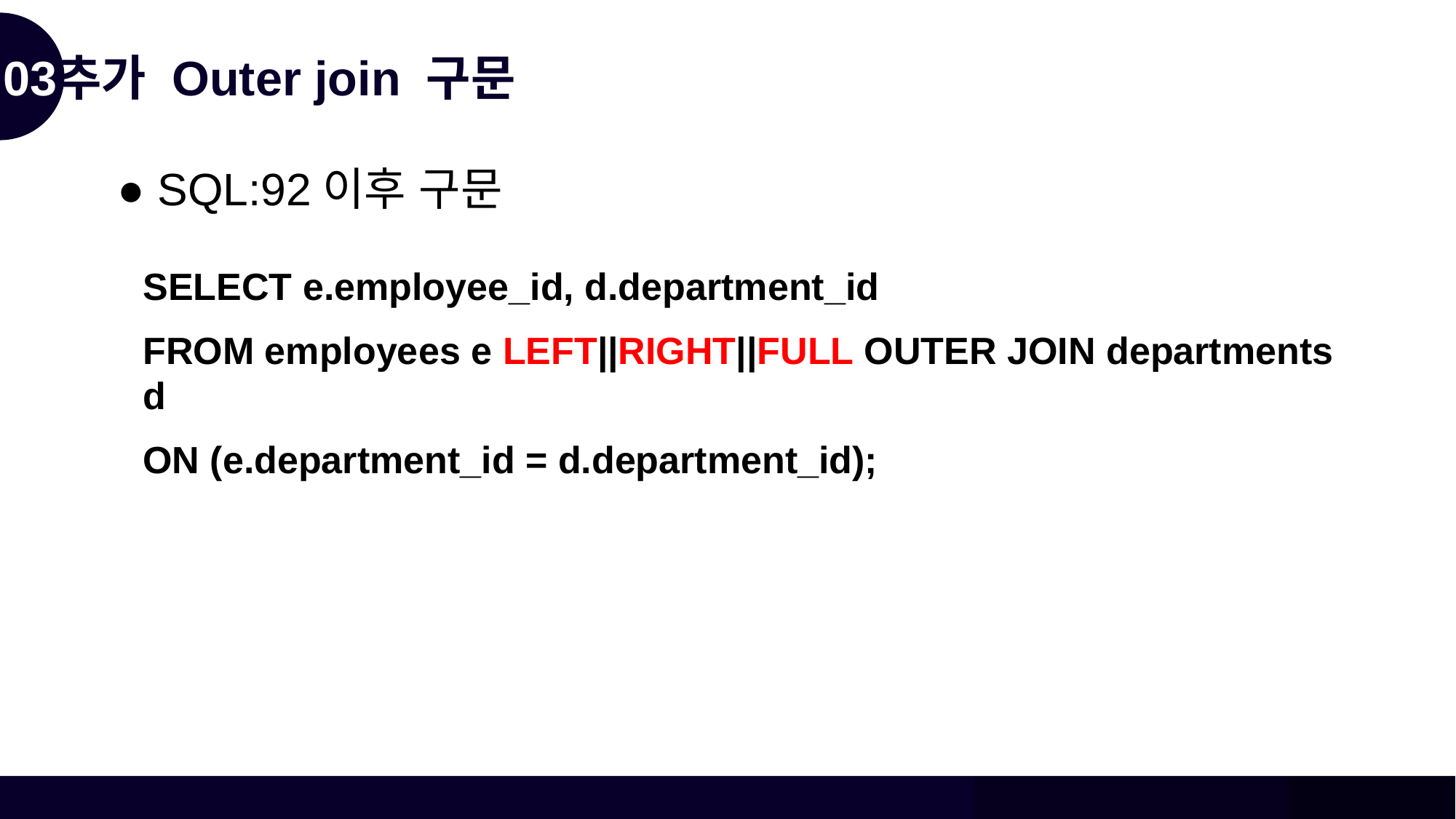

03
추가 Outer join 구문
● SQL:92이후 구문
SELECT e.employee_id, d.department_id
FROM employees e LEFT||RIGHT||FULL OUTER JOIN departments d
ON (e.department_id = d.department_id);